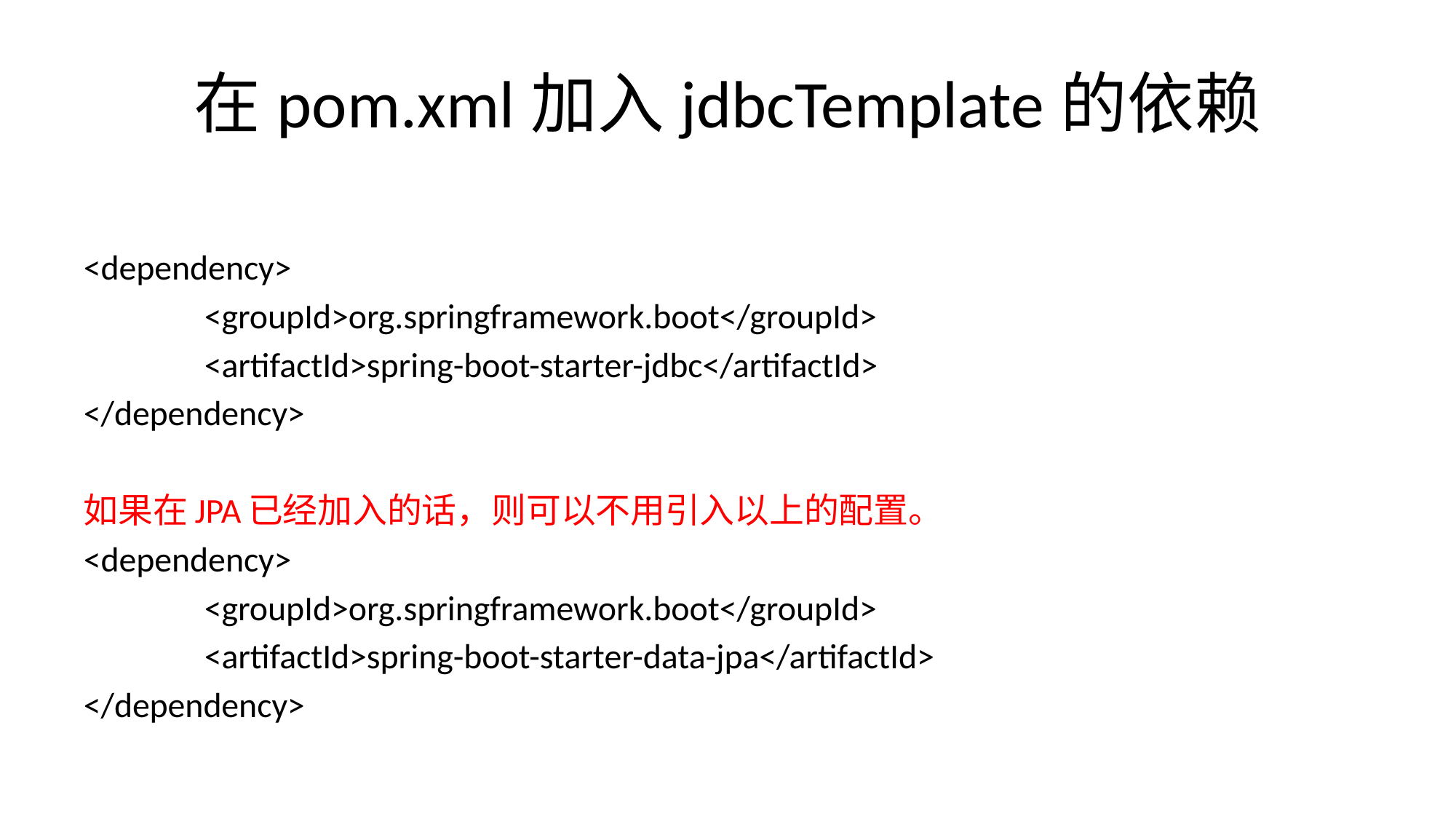

# 在pom.xml加入jdbcTemplate的依赖

<dependency>
		    <groupId>org.springframework.boot</groupId>
		    <artifactId>spring-boot-starter-jdbc</artifactId>
</dependency>

如果在JPA已经加入的话，则可以不用引入以上的配置。
<dependency>
		    <groupId>org.springframework.boot</groupId>
		    <artifactId>spring-boot-starter-data-jpa</artifactId>
</dependency>